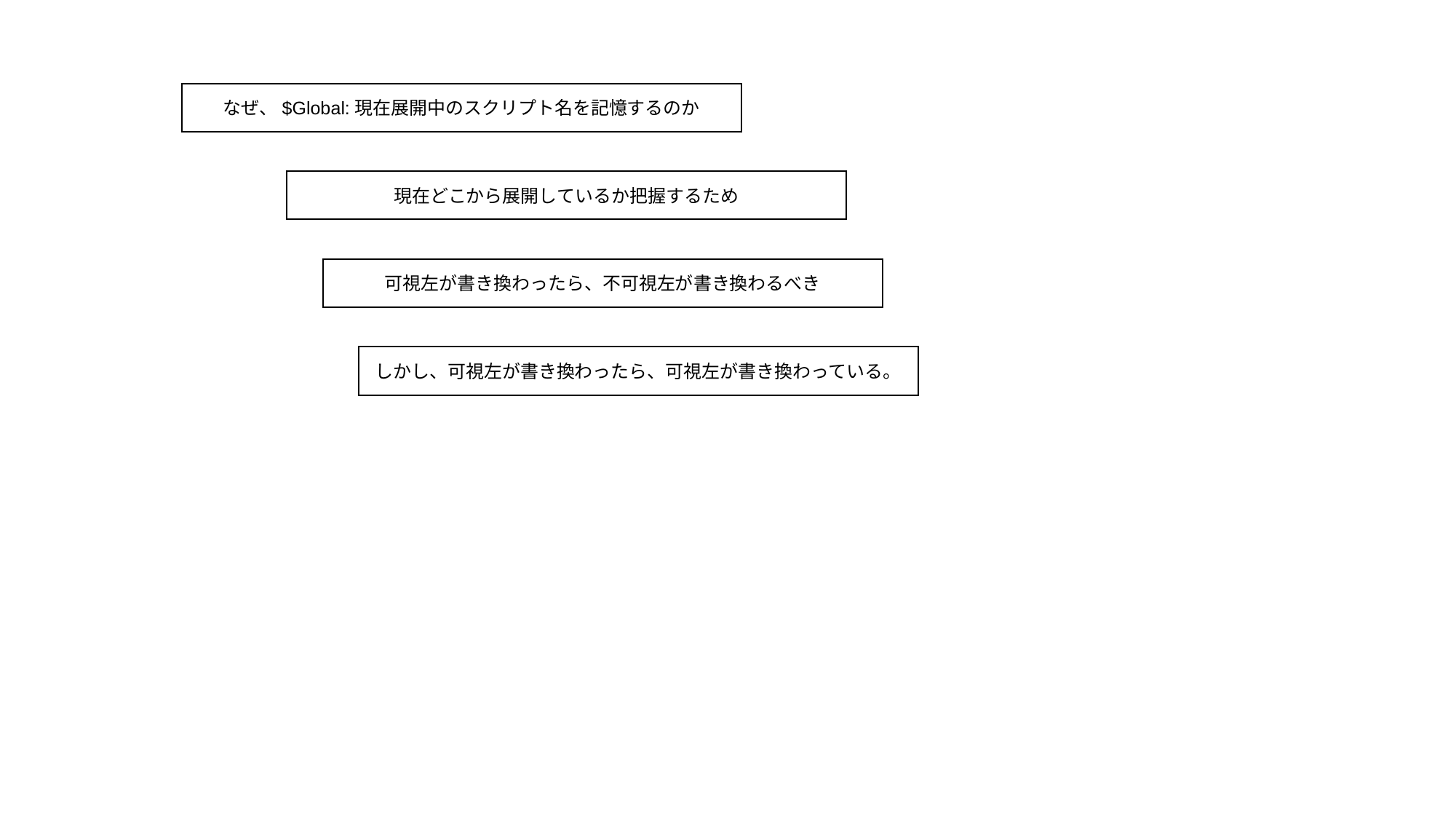

なぜ、$Global:現在展開中のスクリプト名を記憶するのか
現在どこから展開しているか把握するため
可視左が書き換わったら、不可視左が書き換わるべき
しかし、可視左が書き換わったら、可視左が書き換わっている。